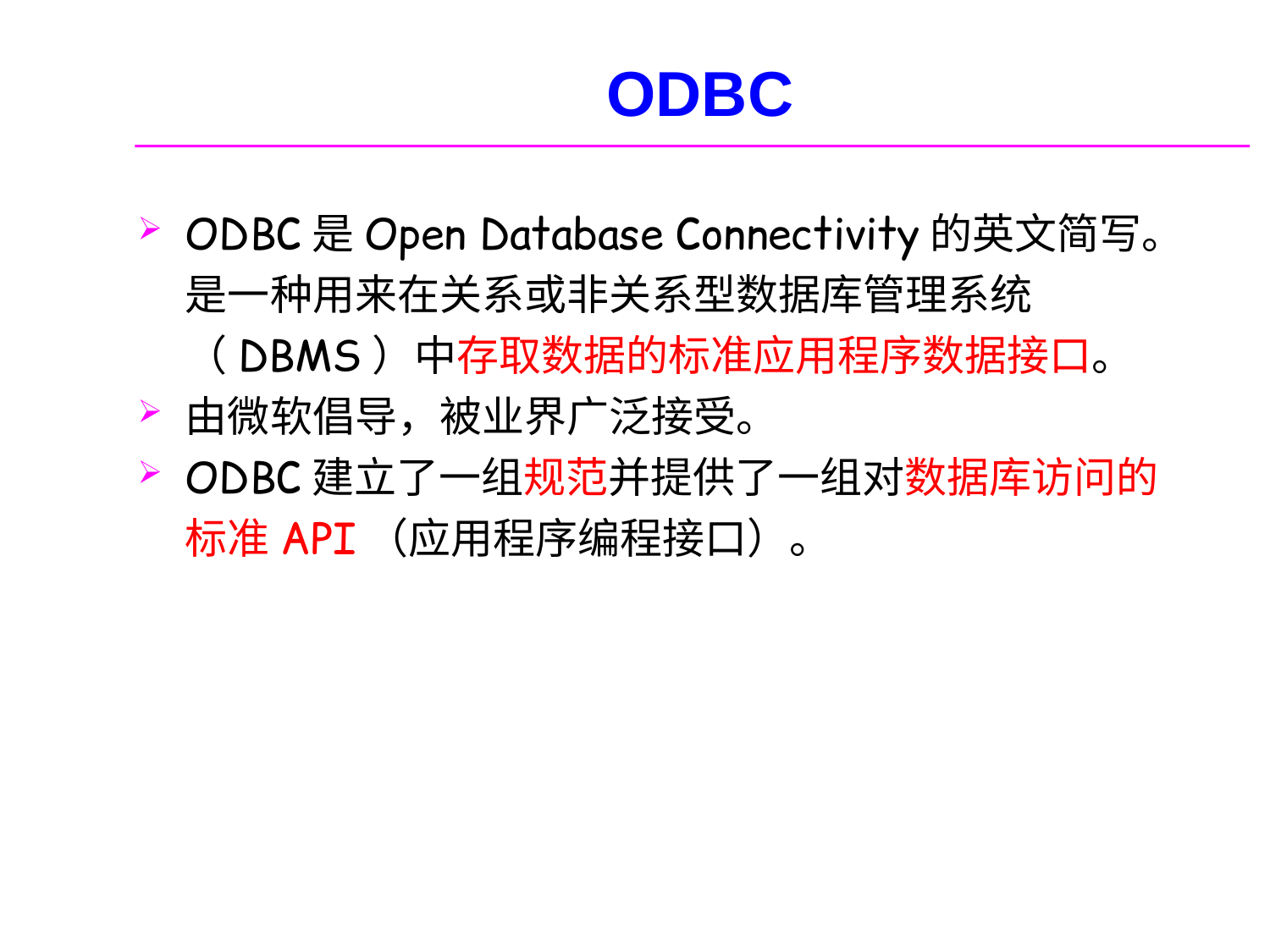

# ODBC
ODBC是Open Database Connectivity的英文简写。是一种用来在关系或非关系型数据库管理系统（DBMS）中存取数据的标准应用程序数据接口。
由微软倡导，被业界广泛接受。
ODBC建立了一组规范并提供了一组对数据库访问的标准API（应用程序编程接口）。

4